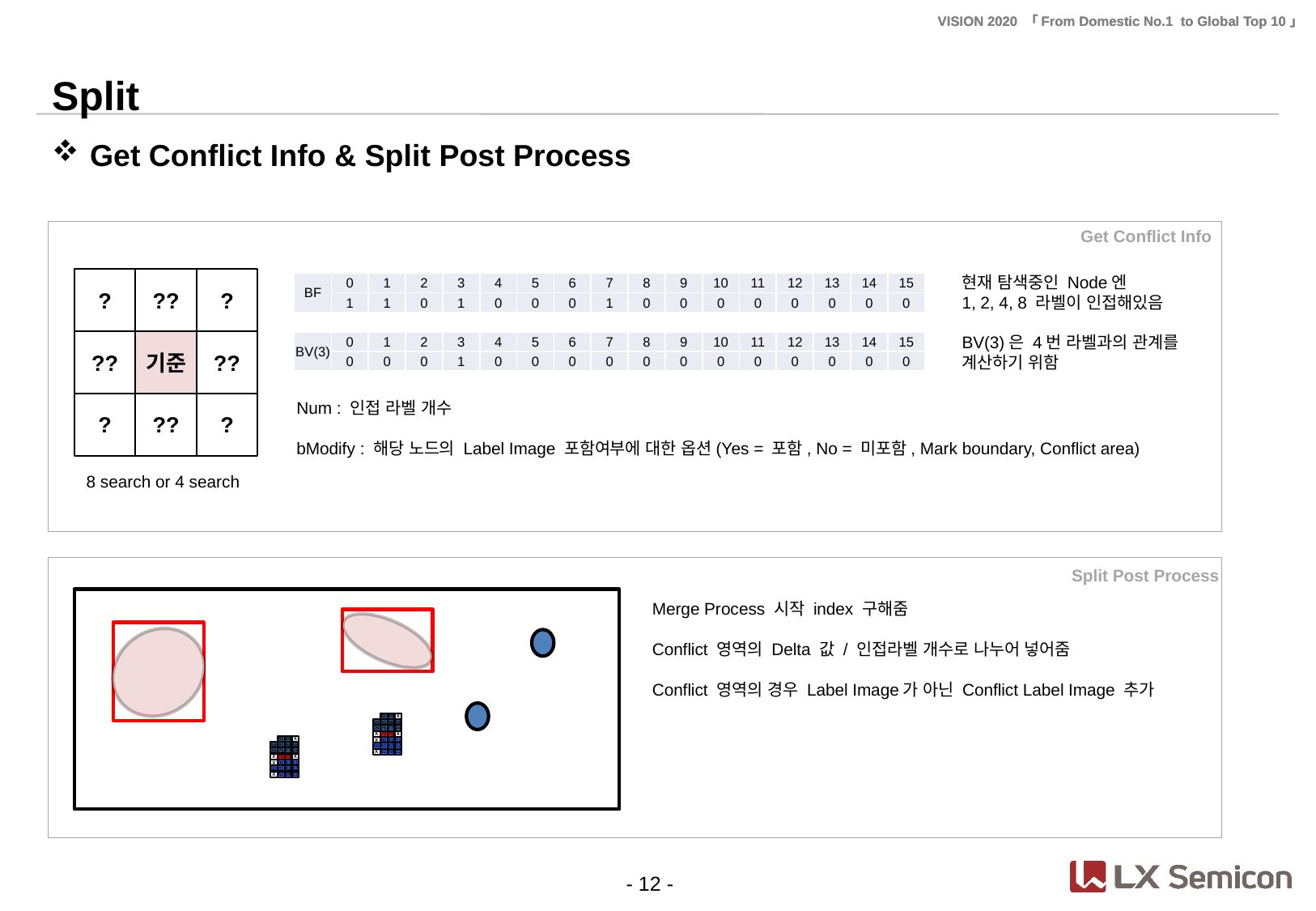

Split
Get Conflict Info & Split Post Process

Get Conflict Info

현재 탐색중인 Node엔
1, 2, 4, 8 라벨이 인접해있음
?
??
?
??
기준
??
?
??
?
| BF | 0 | 1 | 2 | 3 | 4 | 5 | 6 | 7 | 8 | 9 | 10 | 11 | 12 | 13 | 14 | 15 |
| --- | --- | --- | --- | --- | --- | --- | --- | --- | --- | --- | --- | --- | --- | --- | --- | --- |
|  | 1 | 1 | 0 | 1 | 0 | 0 | 0 | 1 | 0 | 0 | 0 | 0 | 0 | 0 | 0 | 0 |
BV(3)은 4번 라벨과의 관계를
계산하기 위함
| BV(3) | 0 | 1 | 2 | 3 | 4 | 5 | 6 | 7 | 8 | 9 | 10 | 11 | 12 | 13 | 14 | 15 |
| --- | --- | --- | --- | --- | --- | --- | --- | --- | --- | --- | --- | --- | --- | --- | --- | --- |
|  | 0 | 0 | 0 | 1 | 0 | 0 | 0 | 0 | 0 | 0 | 0 | 0 | 0 | 0 | 0 | 0 |
Num : 인접 라벨 개수

bModify : 해당 노드의 Label Image 포함여부에 대한 옵션(Yes = 포함, No = 미포함, Mark boundary, Conflict area)
8 search or 4 search

Split Post Process

Merge Process 시작 index 구해줌

Conflict 영역의 Delta 값 / 인접라벨 개수로 나누어 넣어줌

Conflict 영역의 경우 Label Image가 아닌 Conflict Label Image 추가
82
69
X
59
93
98
58
26
75
77
24
X
72
75
X
X
90
81
31
50
93
92
52
X
52
58
22
82
69
X
59
93
98
58
26
75
77
24
X
72
75
X
X
90
81
31
50
93
92
52
X
52
58
22